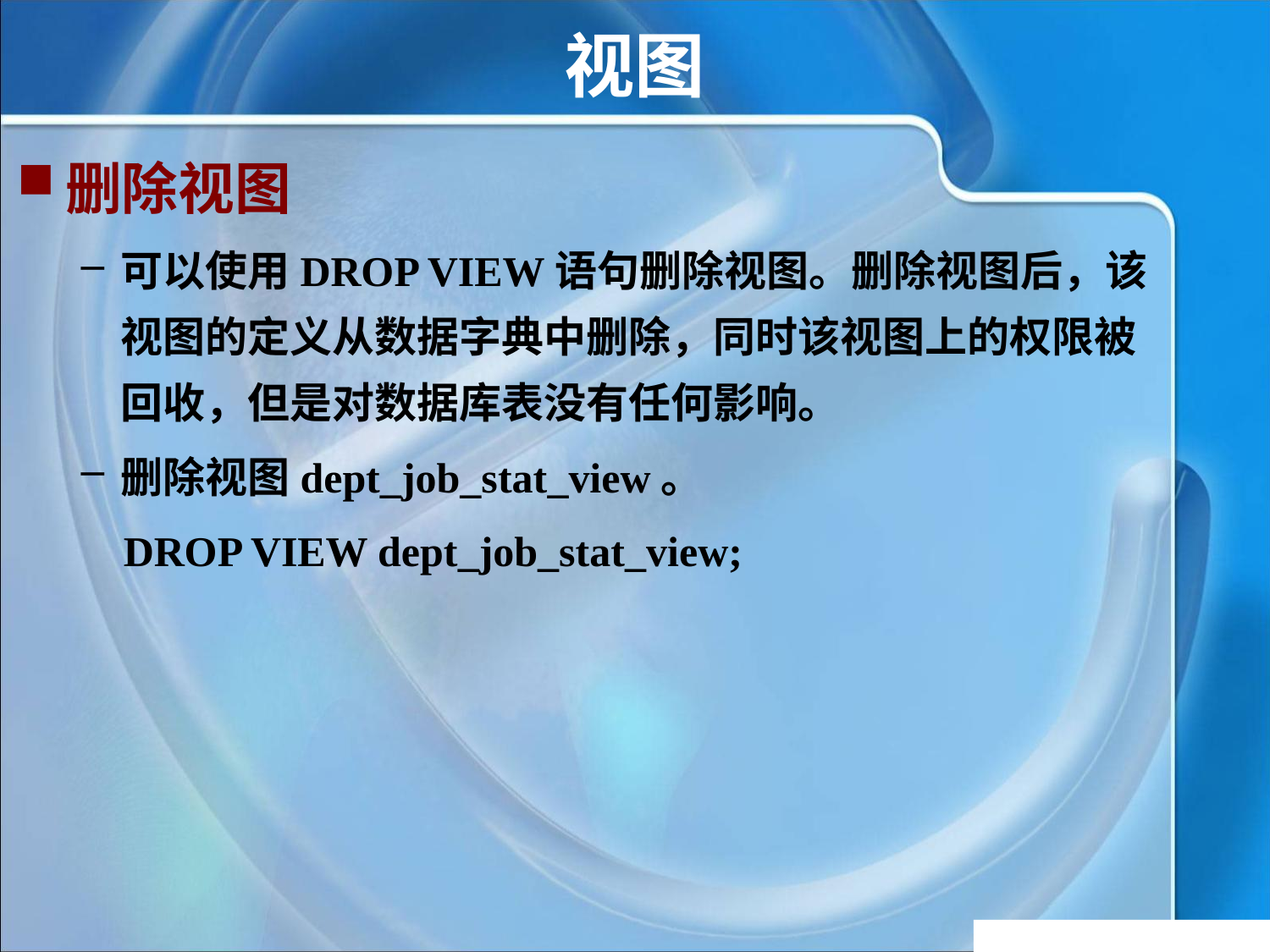

# 视图
删除视图
可以使用DROP VIEW语句删除视图。删除视图后，该视图的定义从数据字典中删除，同时该视图上的权限被回收，但是对数据库表没有任何影响。
删除视图dept_job_stat_view。
    DROP VIEW dept_job_stat_view;
110